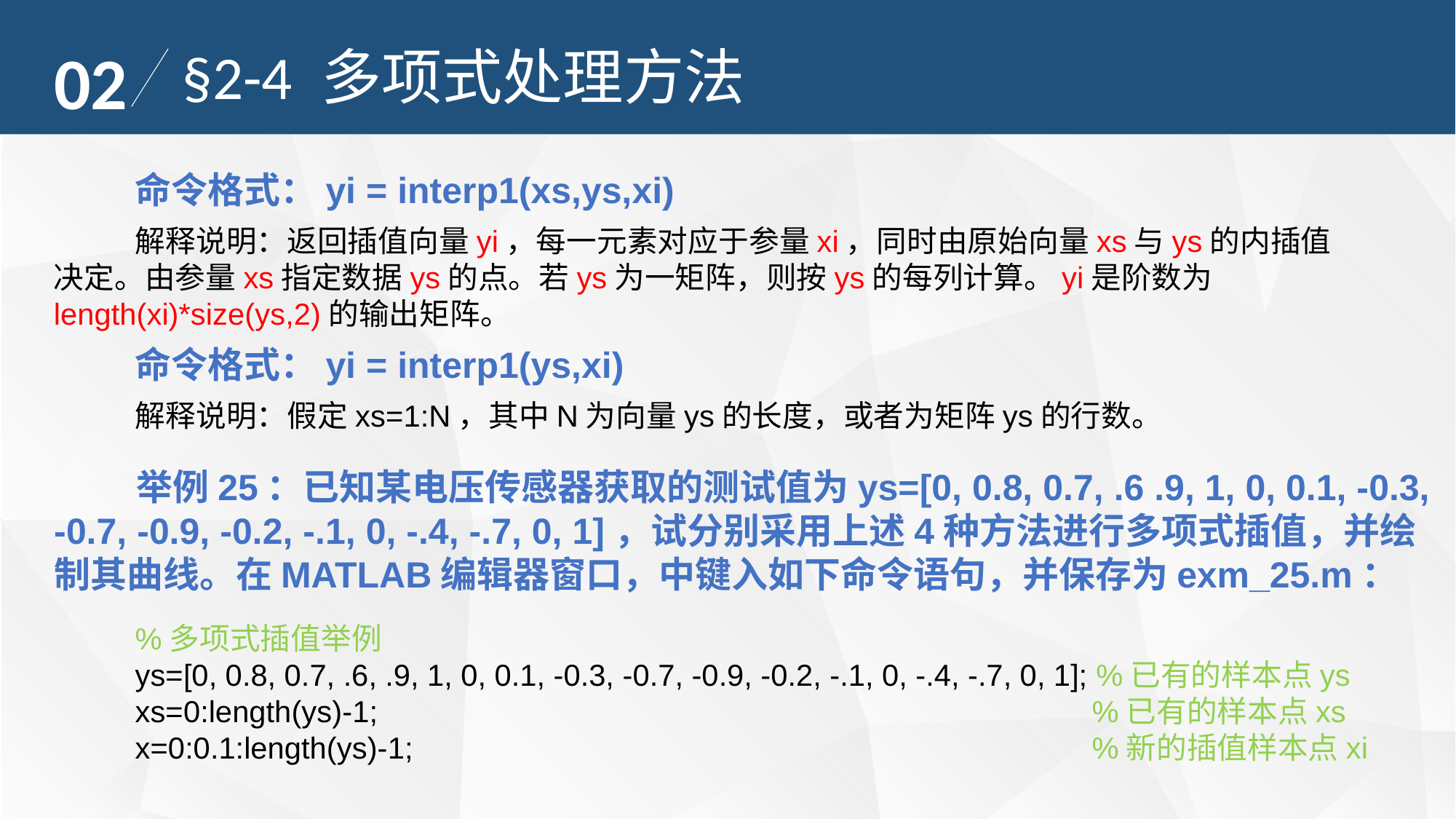

02
§2-4 多项式处理方法
命令格式：yi = interp1(xs,ys,xi)
           解释说明：返回插值向量yi，每一元素对应于参量xi，同时由原始向量xs与ys的内插值决定。由参量xs指定数据ys的点。若ys为一矩阵，则按ys的每列计算。yi是阶数为length(xi)*size(ys,2)的输出矩阵。
命令格式：yi = interp1(ys,xi)
           解释说明：假定xs=1:N，其中N为向量ys的长度，或者为矩阵ys的行数。
         举例25：已知某电压传感器获取的测试值为ys=[0, 0.8, 0.7, .6 .9, 1, 0, 0.1, -0.3, -0.7, -0.9, -0.2, -.1, 0, -.4, -.7, 0, 1]，试分别采用上述4种方法进行多项式插值，并绘制其曲线。在MATLAB编辑器窗口，中键入如下命令语句，并保存为exm_25.m：
%多项式插值举例
ys=[0, 0.8, 0.7, .6, .9, 1, 0, 0.1, -0.3, -0.7, -0.9, -0.2, -.1, 0, -.4, -.7, 0, 1]; %已有的样本点ys
xs=0:length(ys)-1;  		   				          %已有的样本点xs
x=0:0.1:length(ys)-1;	    					          %新的插值样本点xi